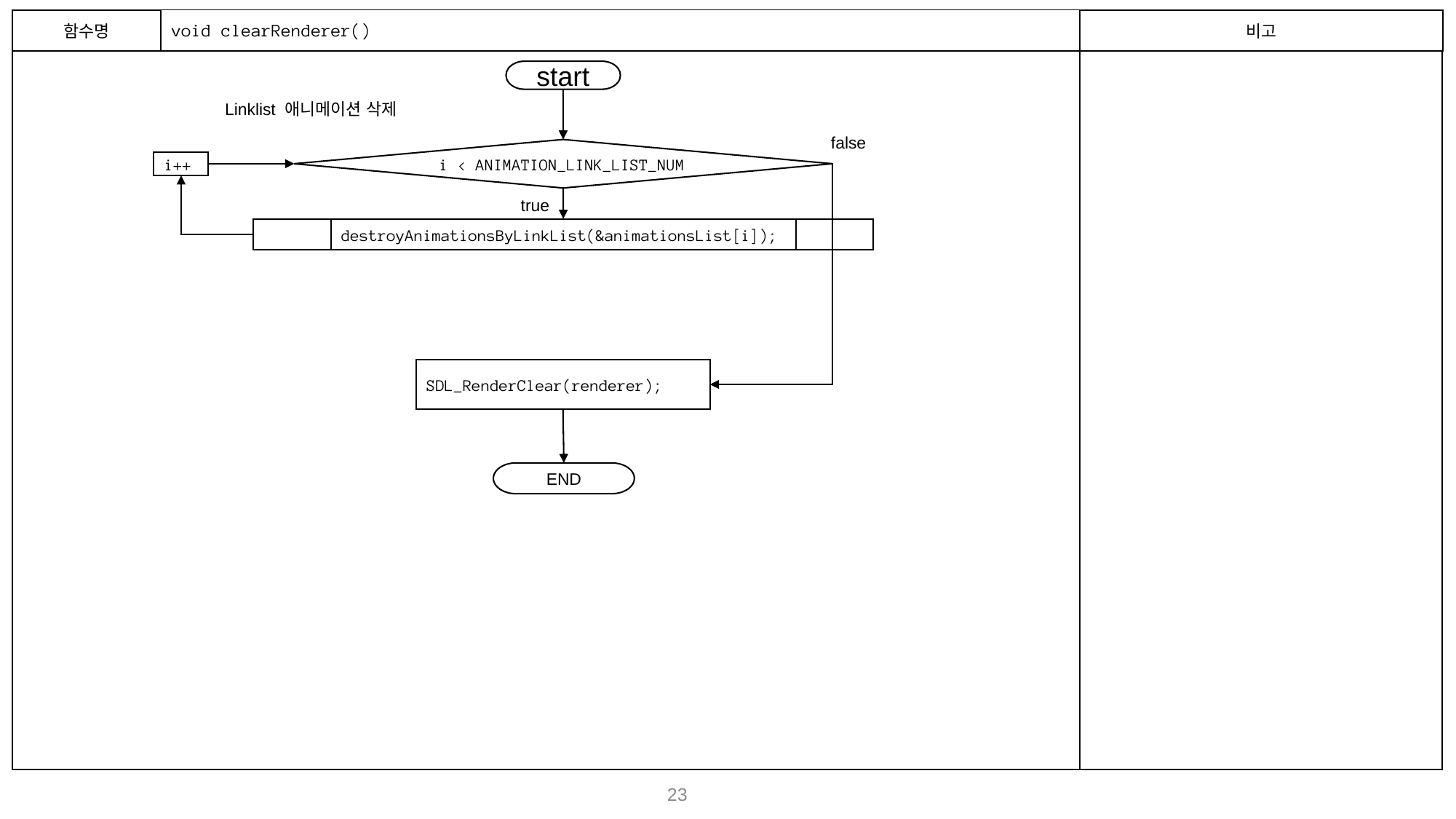

함수명
# void clearRenderer()
비고

start
Linklist 애니메이션 삭제
false
i < ANIMATION_LINK_LIST_NUM
i++
true
destroyAnimationsByLinkList(&animationsList[i]);
SDL_RenderClear(renderer);
END
23